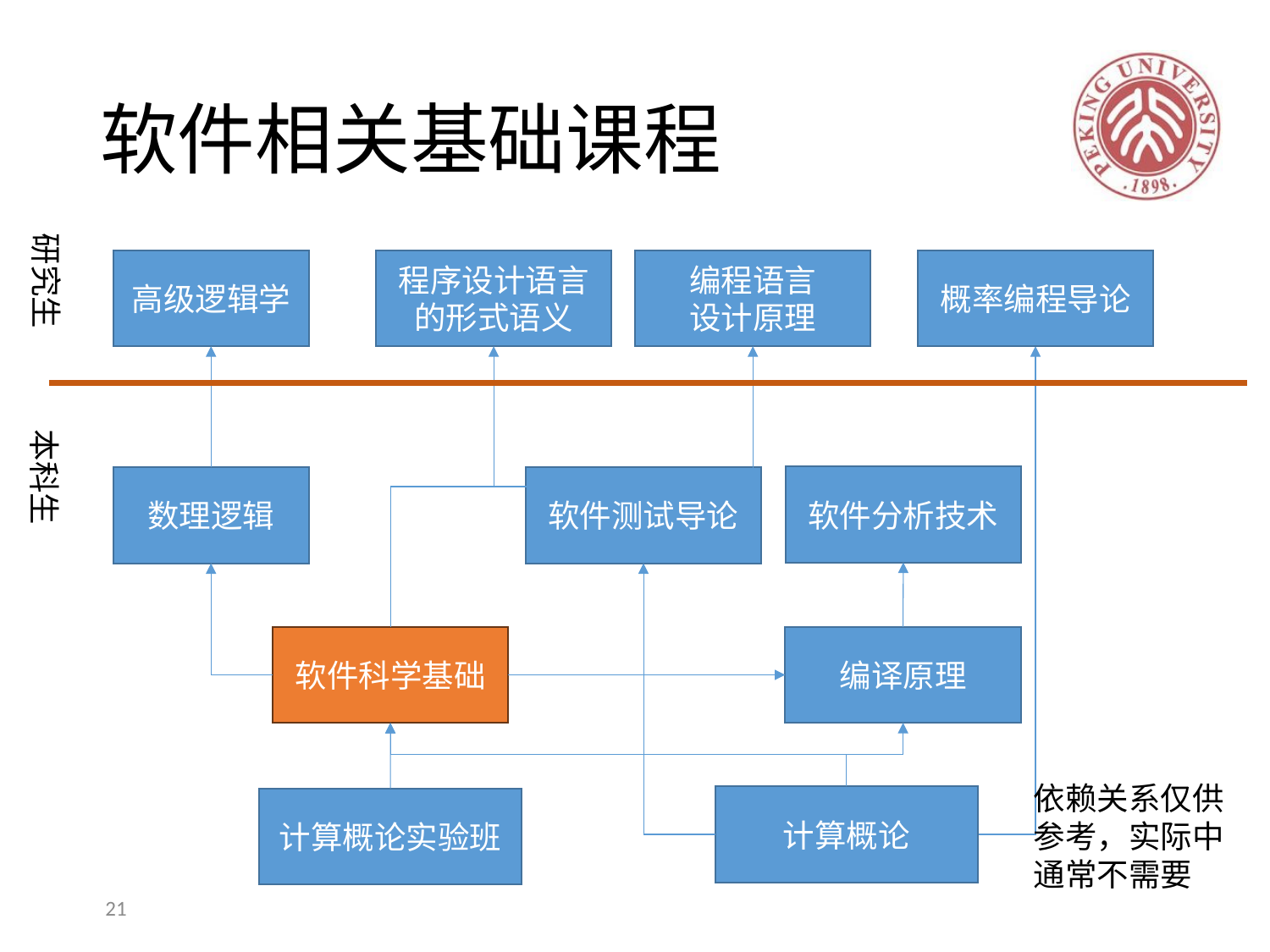

# 软件相关基础课程
研究生
概率编程导论
高级逻辑学
程序设计语言
的形式语义
编程语言
设计原理
本科生
软件分析技术
软件测试导论
数理逻辑
编译原理
软件科学基础
依赖关系仅供参考，实际中通常不需要
计算概论
计算概论实验班
21